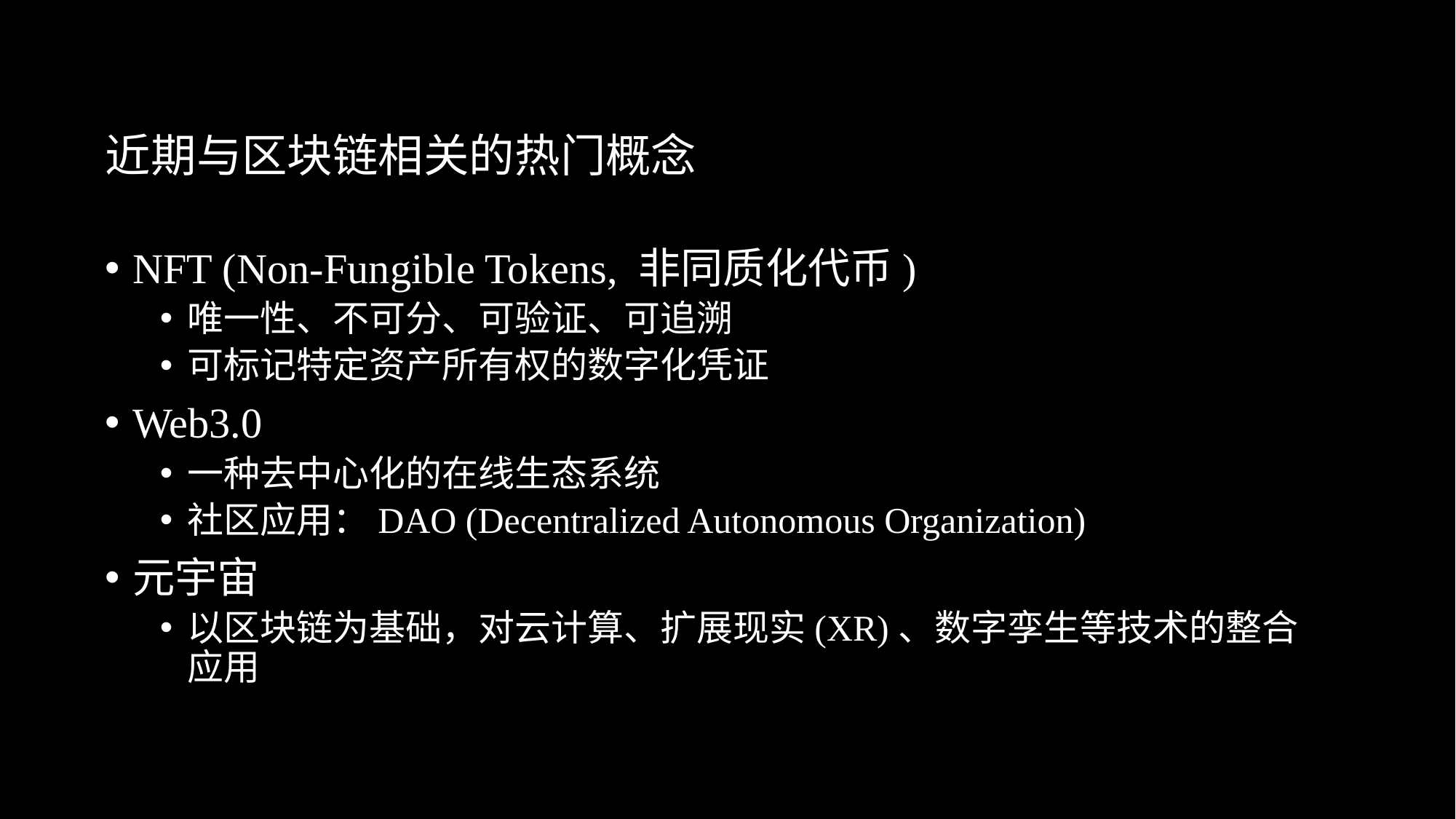

# 近期与区块链相关的热门概念
NFT (Non-Fungible Tokens, 非同质化代币)
唯一性、不可分、可验证、可追溯
可标记特定资产所有权的数字化凭证
Web3.0
一种去中心化的在线生态系统
社区应用：DAO (Decentralized Autonomous Organization)
元宇宙
以区块链为基础，对云计算、扩展现实(XR)、数字孪生等技术的整合应用